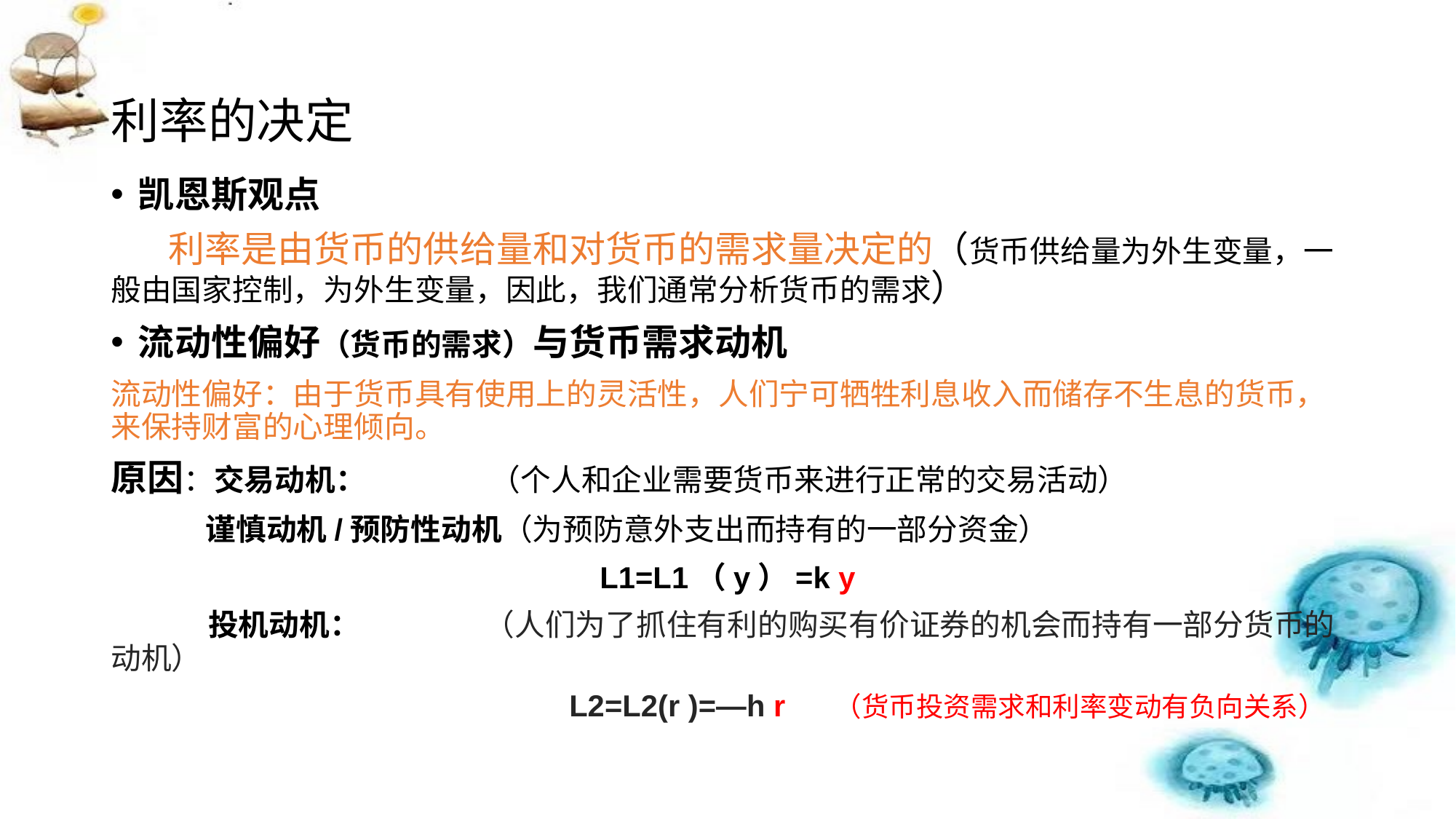

# 利率的决定
凯恩斯观点
      利率是由货币的供给量和对货币的需求量决定的（货币供给量为外生变量，一般由国家控制，为外生变量，因此，我们通常分析货币的需求）
流动性偏好（货币的需求）与货币需求动机
流动性偏好：由于货币具有使用上的灵活性，人们宁可牺牲利息收入而储存不生息的货币，来保持财富的心理倾向。
原因：交易动机：                  （个人和企业需要货币来进行正常的交易活动）
             谨慎动机/预防性动机（为预防意外支出而持有的一部分资金）
L1=L1（y）=k y
             投机动机：                  （人们为了抓住有利的购买有价证券的机会而持有一部分货币的动机）
L2=L2(r )=—h r     （货币投资需求和利率变动有负向关系）